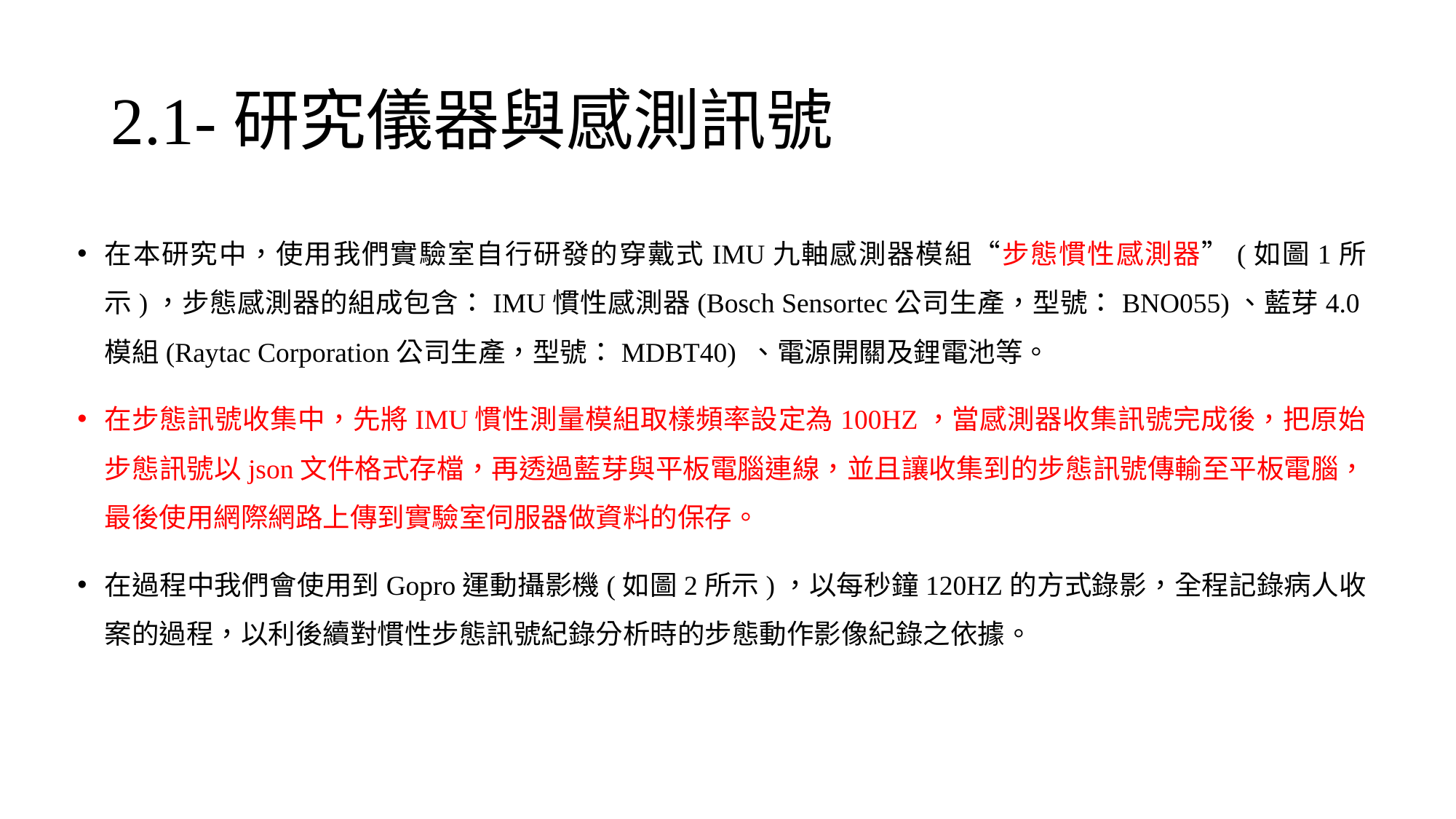

# 2.1-研究儀器與感測訊號
在本研究中，使用我們實驗室自行研發的穿戴式IMU九軸感測器模組“步態慣性感測器”(如圖1所示)，步態感測器的組成包含：IMU慣性感測器(Bosch Sensortec公司生產，型號：BNO055)、藍芽4.0模組(Raytac Corporation公司生產，型號：MDBT40) 、電源開關及鋰電池等。
在步態訊號收集中，先將IMU慣性測量模組取樣頻率設定為100HZ，當感測器收集訊號完成後，把原始步態訊號以json文件格式存檔，再透過藍芽與平板電腦連線，並且讓收集到的步態訊號傳輸至平板電腦，最後使用網際網路上傳到實驗室伺服器做資料的保存。
在過程中我們會使用到Gopro運動攝影機(如圖2所示)，以每秒鐘120HZ的方式錄影，全程記錄病人收案的過程，以利後續對慣性步態訊號紀錄分析時的步態動作影像紀錄之依據。